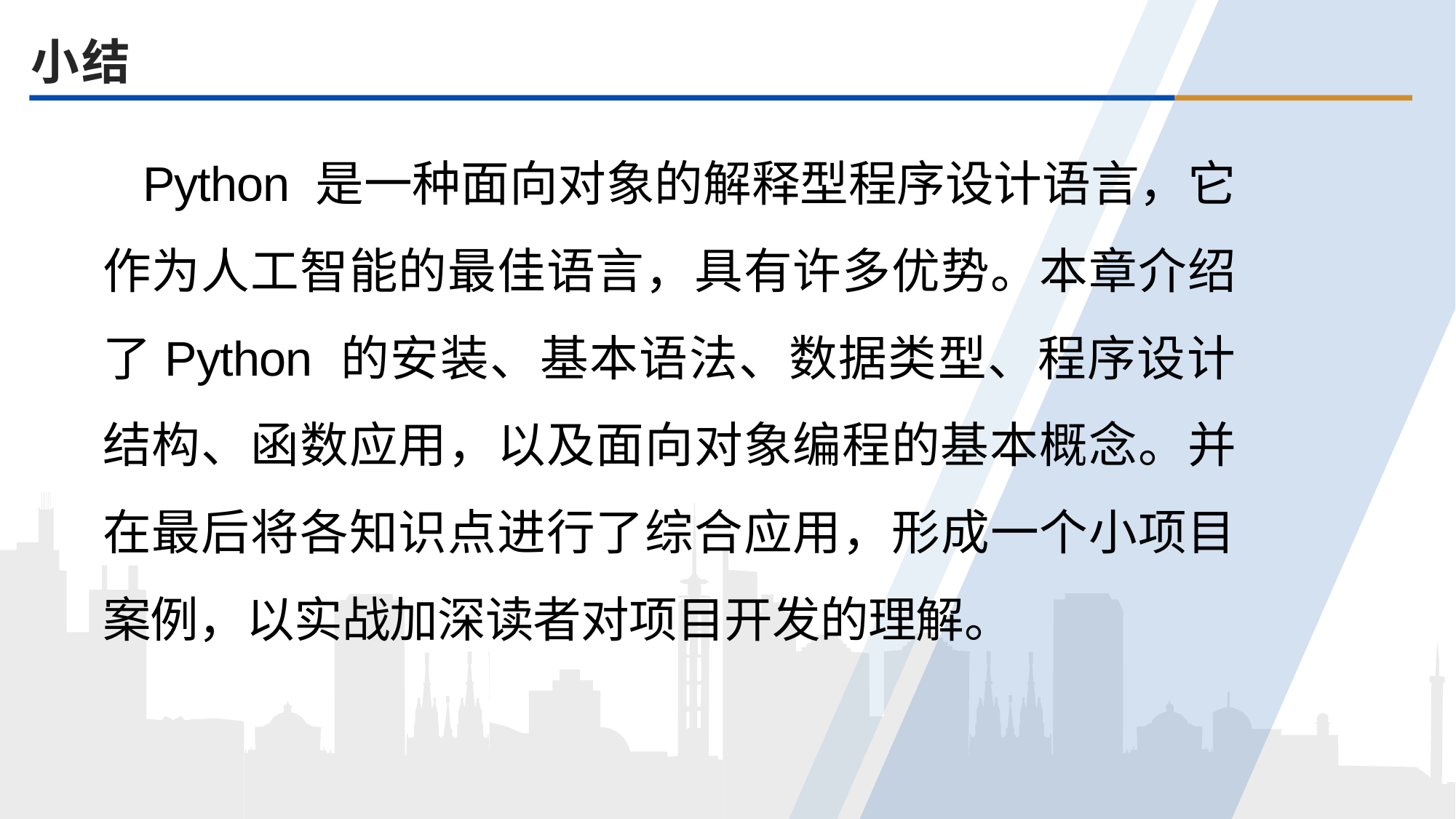

小结
Python 是一种面向对象的解释型程序设计语言，它作为人工智能的最佳语言，具有许多优势。本章介绍了Python 的安装、基本语法、数据类型、程序设计结构、函数应用，以及面向对象编程的基本概念。并在最后将各知识点进行了综合应用，形成一个小项目案例，以实战加深读者对项目开发的理解。